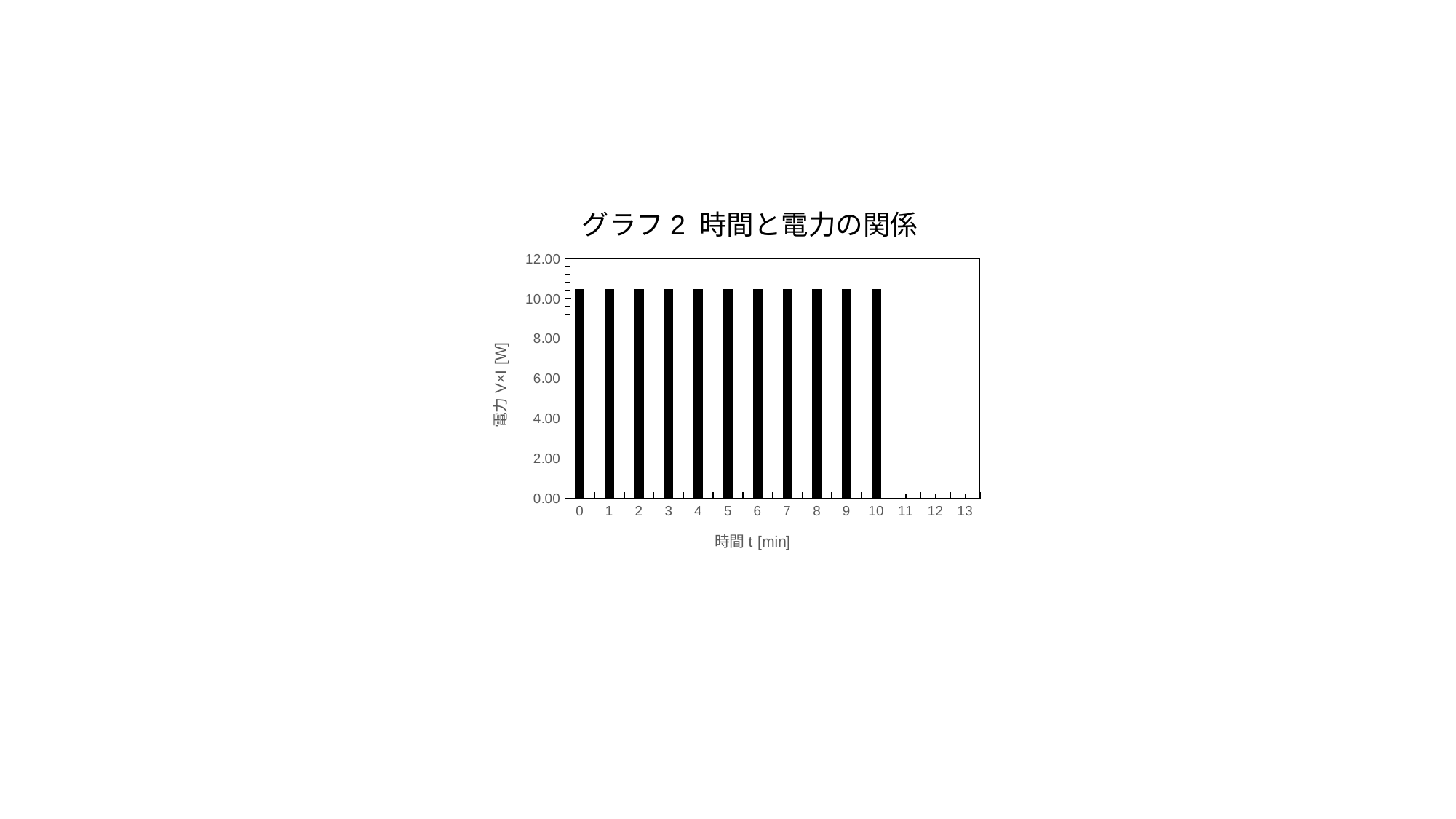

グラフ2 時間と電力の関係

### Chart

| Category | V×I [W] |
|---|---|
| 0 | 10.50192 |
| 1 | 10.4873 |
| 2 | 10.497839999999998 |
| 3 | 10.497839999999998 |
| 4 | 10.50311 |
| 5 | 10.50311 |
| 6 | 10.50311 |
| 7 | 10.508379999999999 |
| 8 | 10.508379999999999 |
| 9 | 10.51365 |
| 10 | 10.51365 |
| 11 | 0.0 |
| 12 | 0.0 |
| 13 | 0.0 |